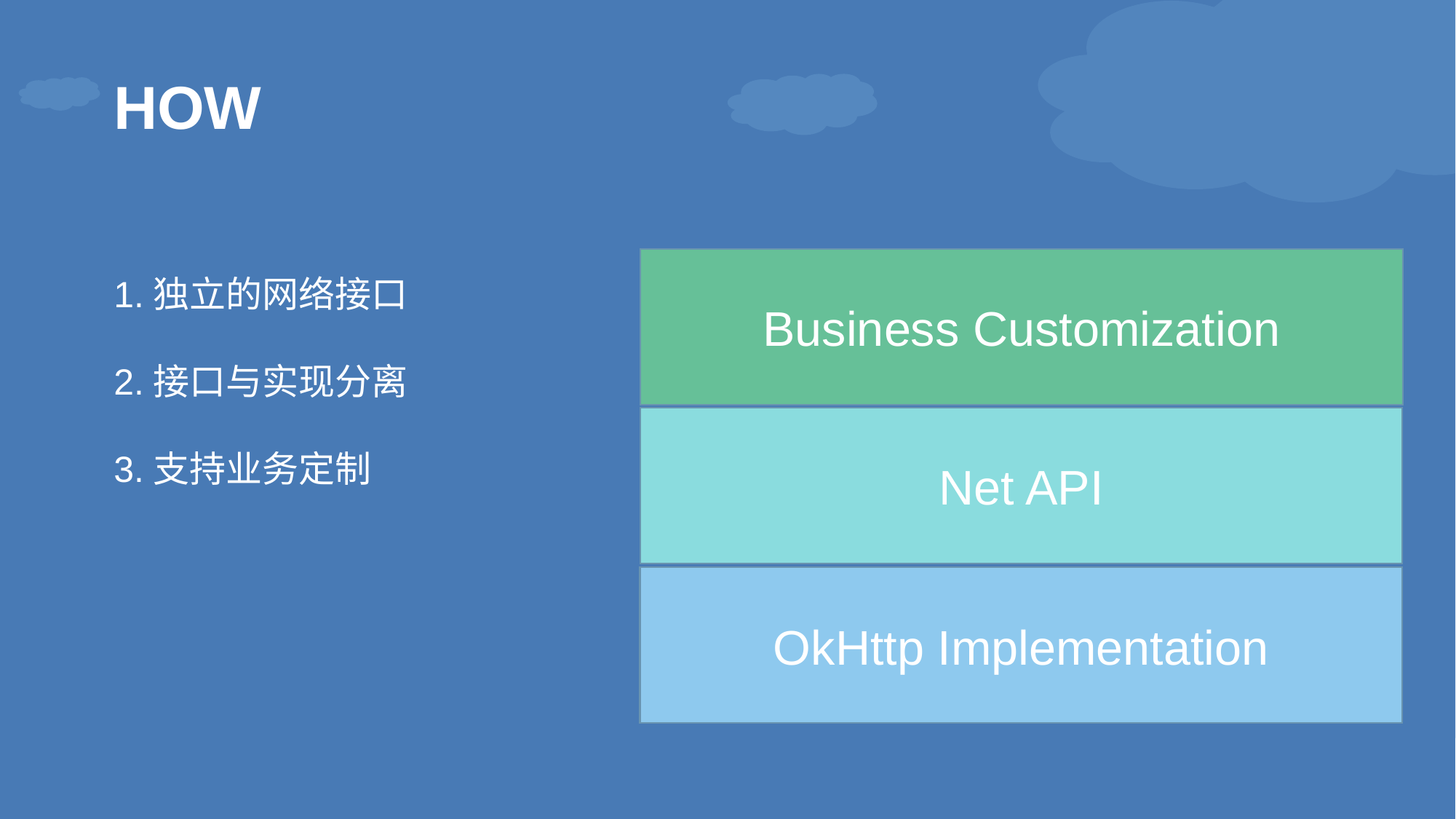

HOW
Business Customization
1.独立的网络接口

2.接口与实现分离

3.支持业务定制
Net API
OkHttp Implementation